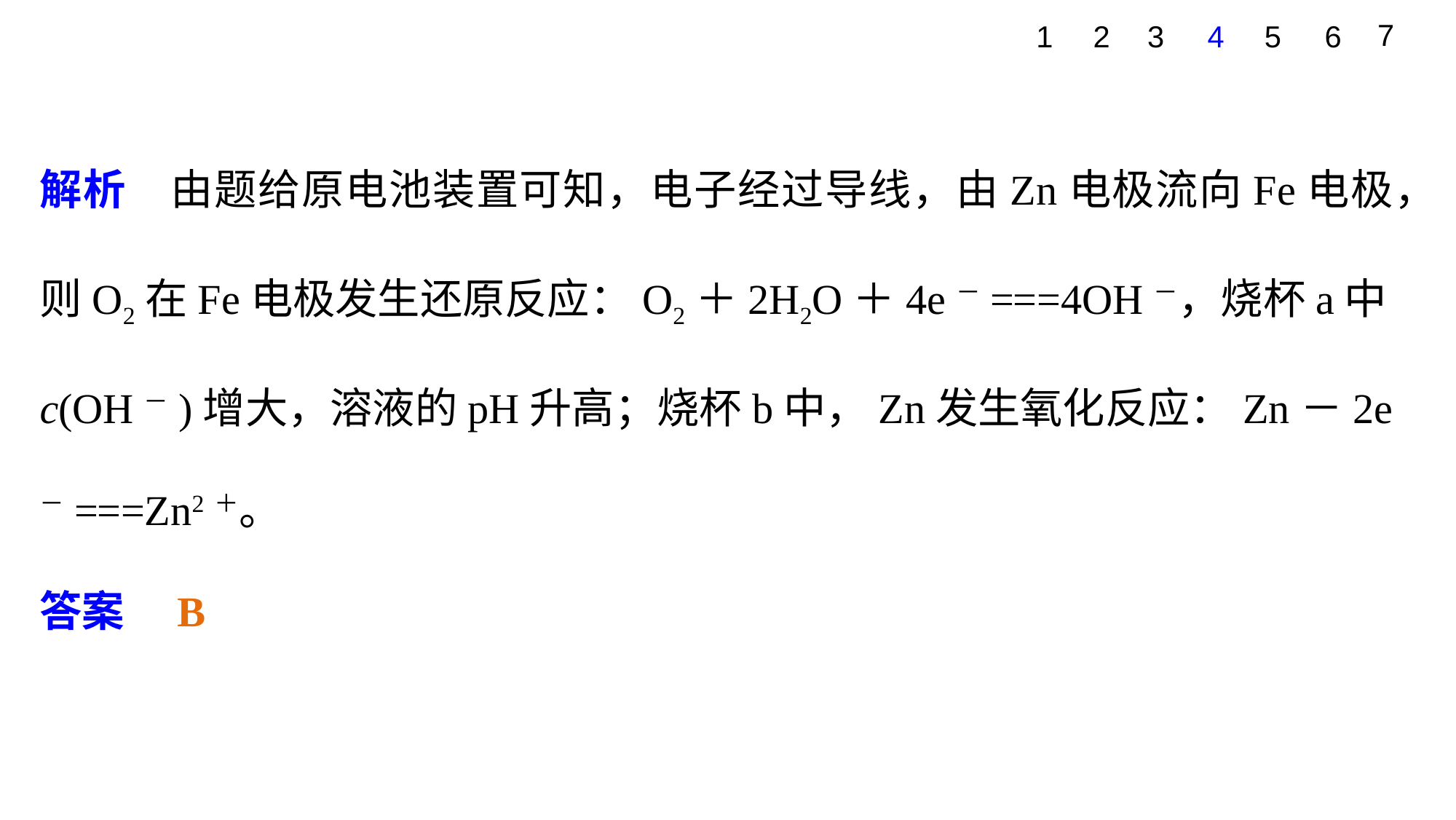

7
1
2
3
4
5
6
解析　由题给原电池装置可知，电子经过导线，由Zn电极流向Fe电极，则O2在Fe电极发生还原反应：O2＋2H2O＋4e－===4OH－，烧杯a中c(OH－)增大，溶液的pH升高；烧杯b中，Zn发生氧化反应：Zn－2e－===Zn2＋。
答案　B